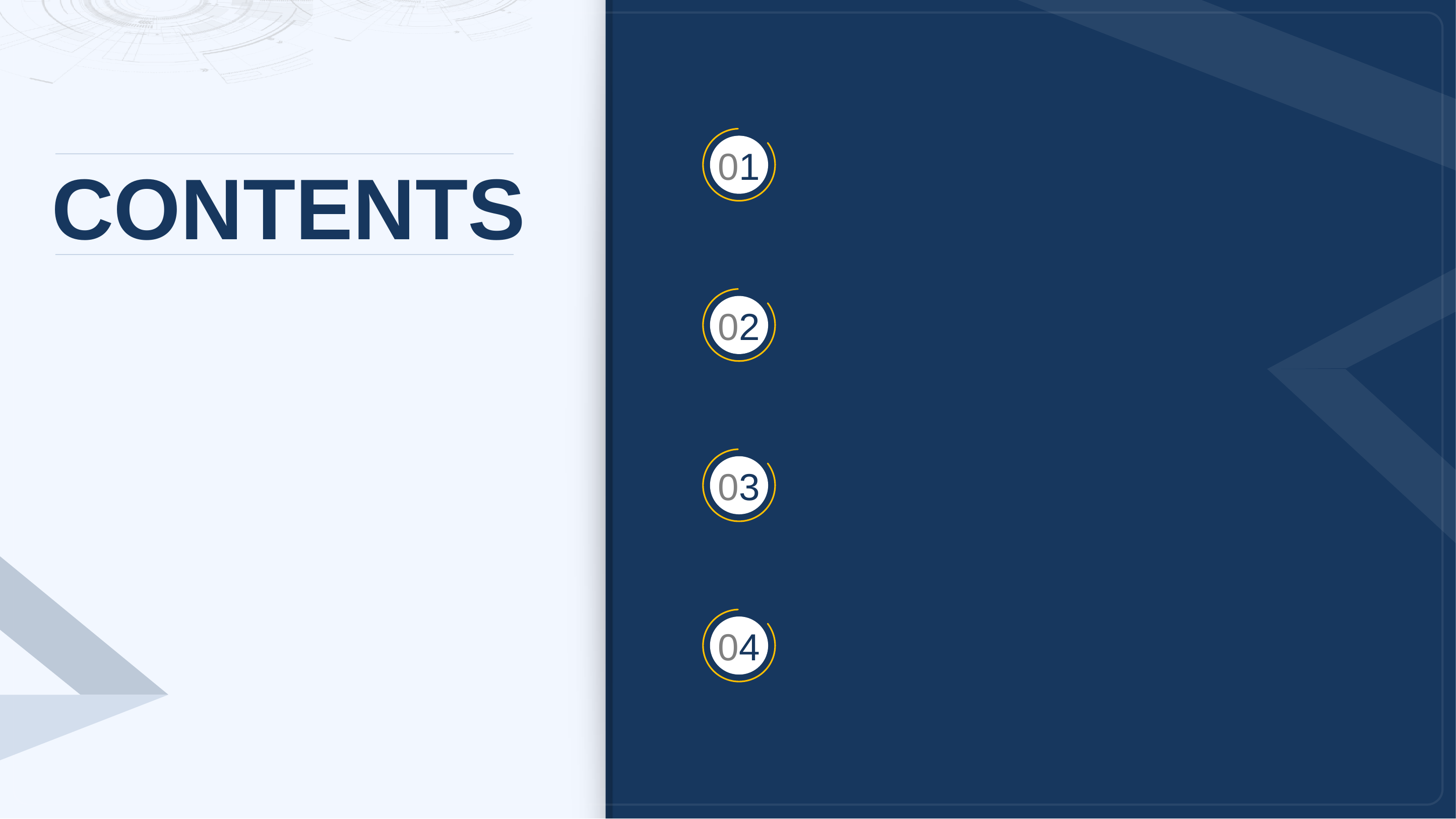

기획 배경

01
개발 과정

02
기능 시연(결과물)

03
결론

04